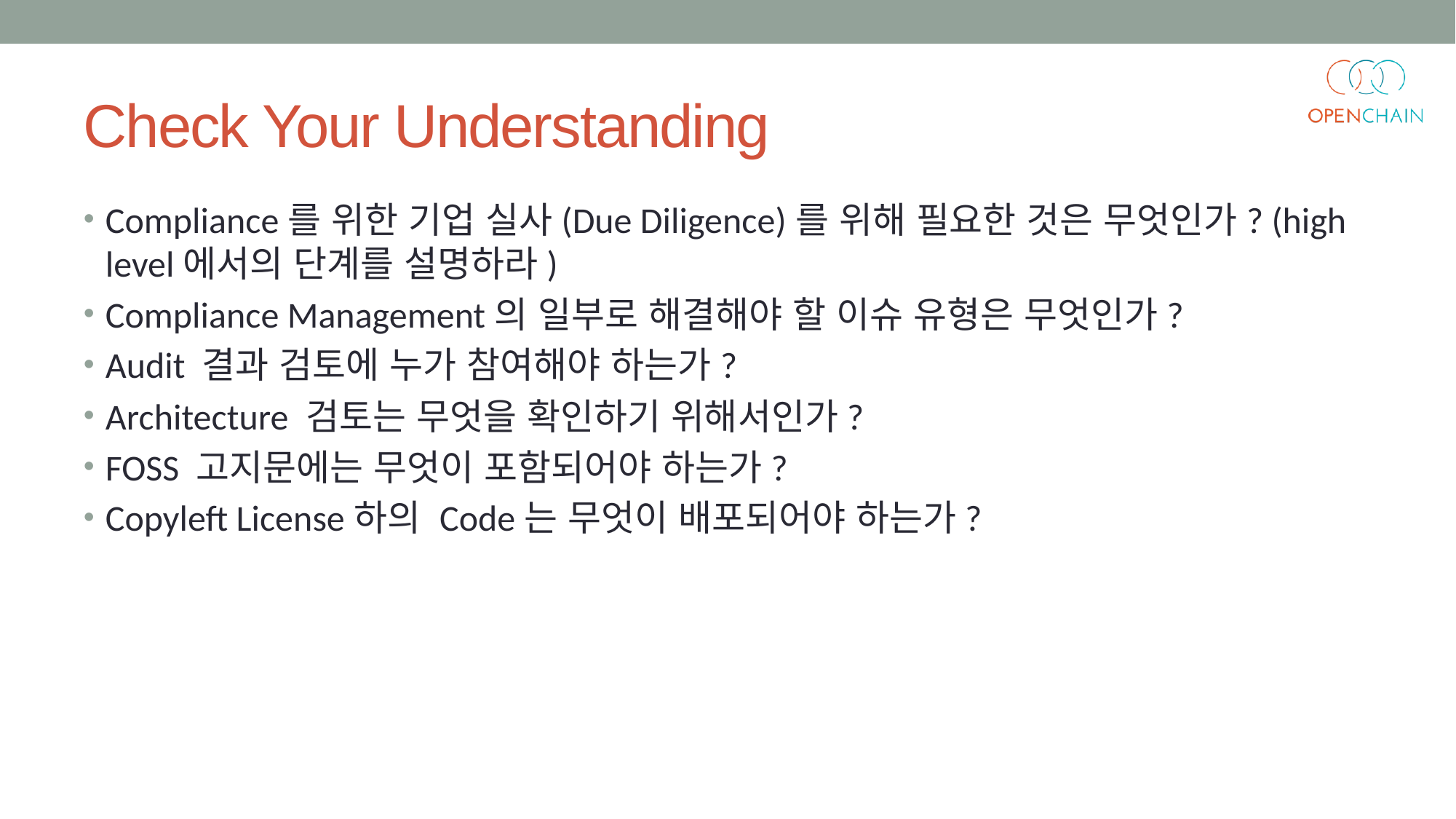

# Check Your Understanding
Compliance를 위한 기업 실사(Due Diligence)를 위해 필요한 것은 무엇인가? (high level에서의 단계를 설명하라)
Compliance Management의 일부로 해결해야 할 이슈 유형은 무엇인가?
Audit 결과 검토에 누가 참여해야 하는가?
Architecture 검토는 무엇을 확인하기 위해서인가?
FOSS 고지문에는 무엇이 포함되어야 하는가?
Copyleft License하의 Code는 무엇이 배포되어야 하는가?